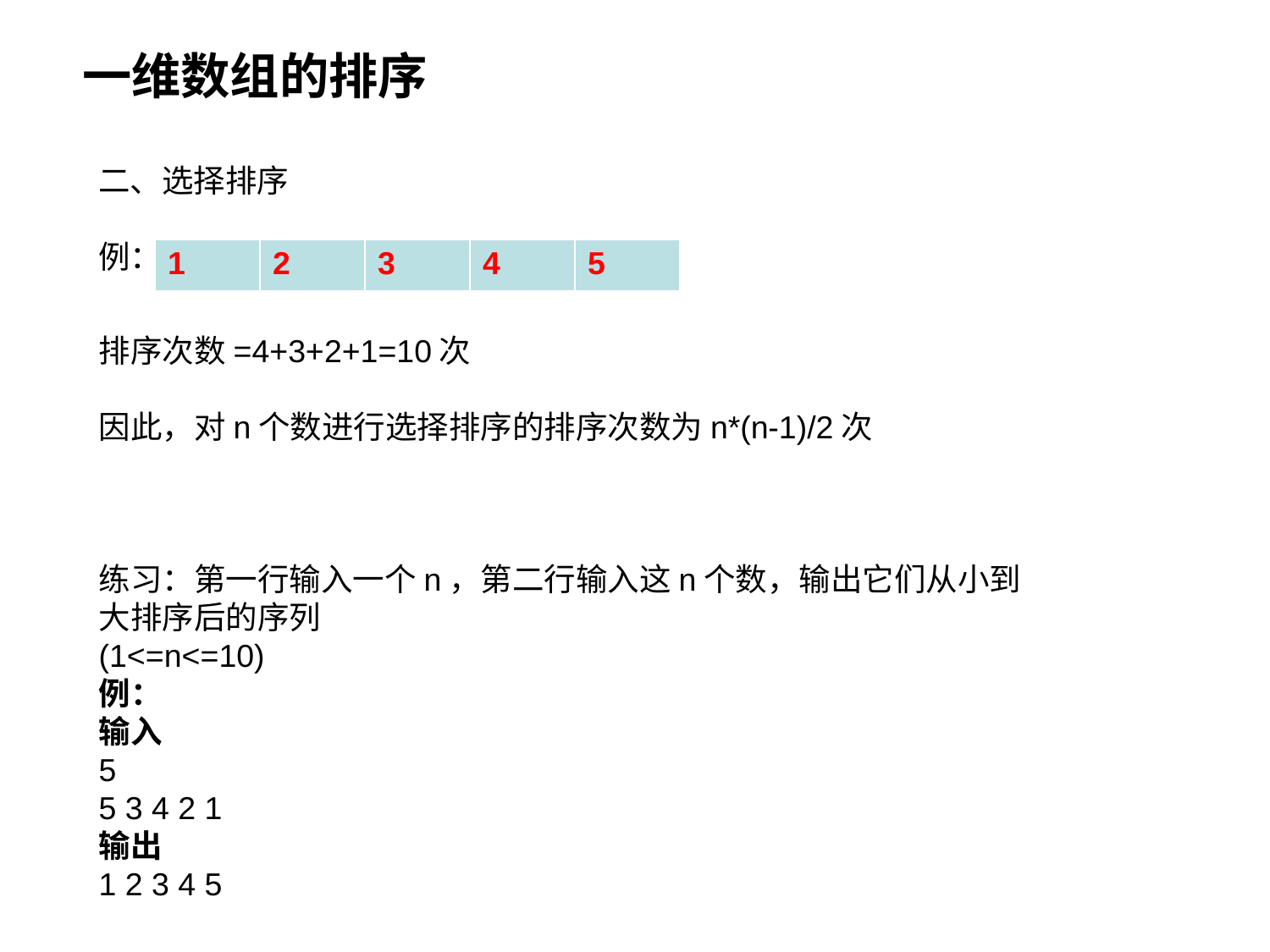

一维数组的排序
二、选择排序

例：对{5 ,3 ,4 ,2 ,1}从小到大进行排序
| 1 | 2 | 3 | 4 | 5 |
| --- | --- | --- | --- | --- |
排序次数=4+3+2+1=10次

因此，对n个数进行选择排序的排序次数为n*(n-1)/2次

练习：第一行输入一个n，第二行输入这n个数，输出它们从小到大排序后的序列
(1<=n<=10)
例：
输入
5
5 3 4 2 1
输出
1 2 3 4 5